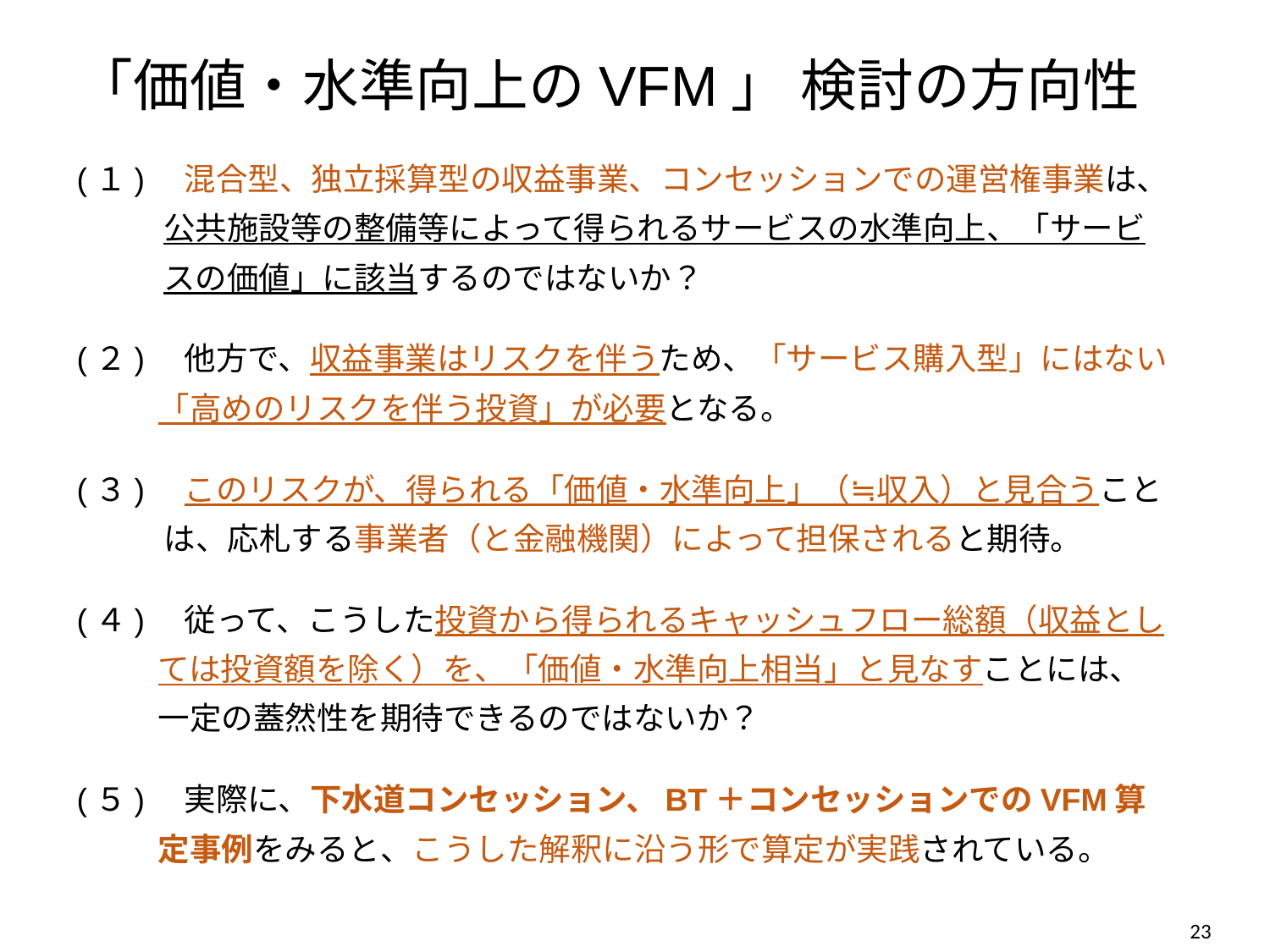

# 「価値・水準向上のVFM」 検討の方向性
(１)　混合型、独立採算型の収益事業、コンセッションでの運営権事業は、公共施設等の整備等によって得られるサービスの水準向上、「サービスの価値」に該当するのではないか？

(２)　他方で、収益事業はリスクを伴うため、「サービス購入型」にはない「高めのリスクを伴う投資」が必要となる。

(３)　このリスクが、得られる「価値・水準向上」（≒収入）と見合うことは、応札する事業者（と金融機関）によって担保されると期待。

(４)　従って、こうした投資から得られるキャッシュフロー総額（収益としては投資額を除く）を、「価値・水準向上相当」と見なすことには、一定の蓋然性を期待できるのではないか？

(５)　実際に、下水道コンセッション、BT＋コンセッションでのVFM算定事例をみると、こうした解釈に沿う形で算定が実践されている。
23